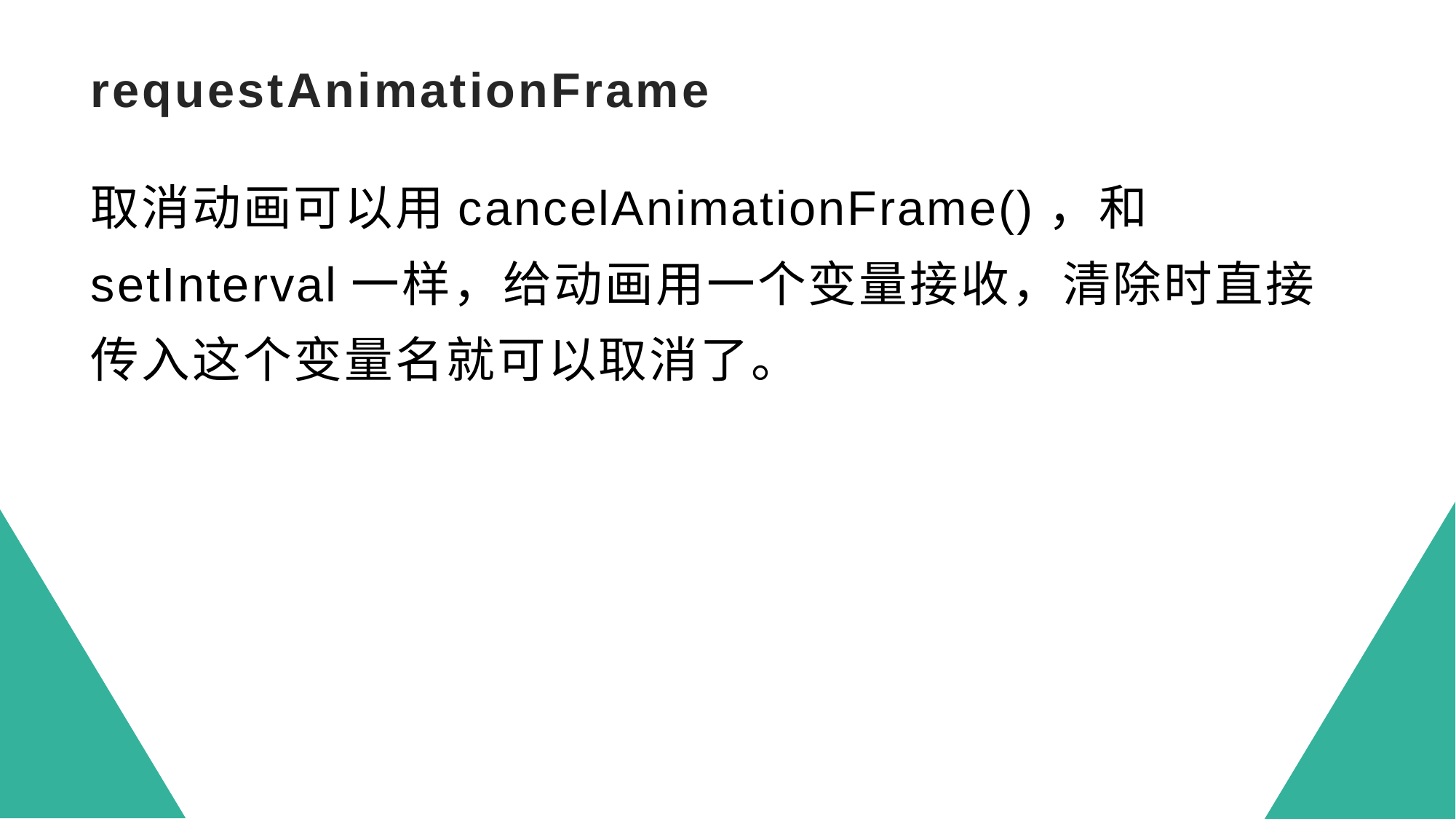

# requestAnimationFrame
取消动画可以用cancelAnimationFrame()，和setInterval一样，给动画用一个变量接收，清除时直接传入这个变量名就可以取消了。